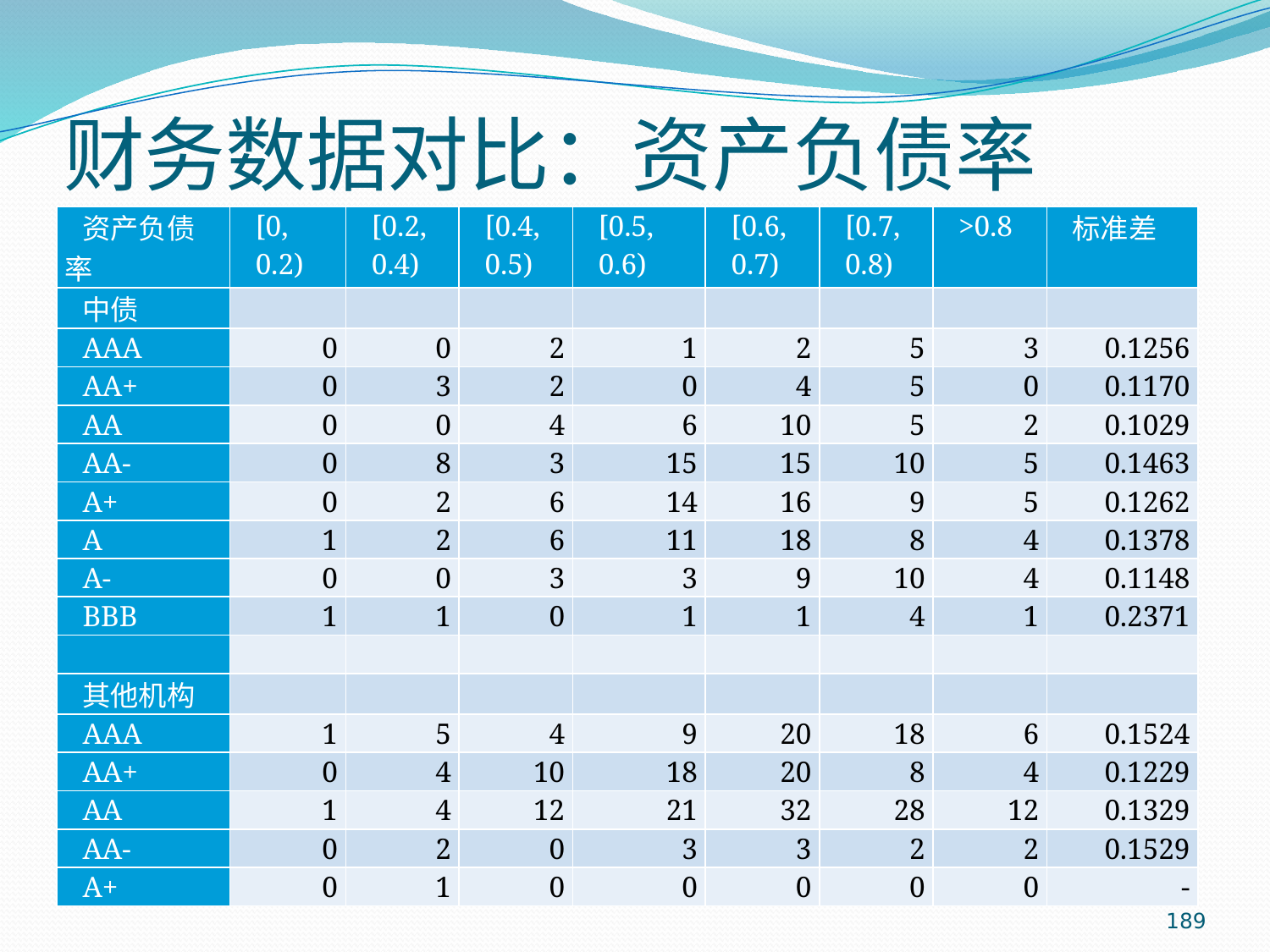

# 财务数据对比：资产负债率
| 资产负债率 | [0, 0.2) | [0.2, 0.4) | [0.4, 0.5) | [0.5, 0.6) | [0.6, 0.7) | [0.7, 0.8) | >0.8 | 标准差 |
| --- | --- | --- | --- | --- | --- | --- | --- | --- |
| 中债 |  |  |  |  |  |  |  |  |
| AAA | 0 | 0 | 2 | 1 | 2 | 5 | 3 | 0.1256 |
| AA+ | 0 | 3 | 2 | 0 | 4 | 5 | 0 | 0.1170 |
| AA | 0 | 0 | 4 | 6 | 10 | 5 | 2 | 0.1029 |
| AA- | 0 | 8 | 3 | 15 | 15 | 10 | 5 | 0.1463 |
| A+ | 0 | 2 | 6 | 14 | 16 | 9 | 5 | 0.1262 |
| A | 1 | 2 | 6 | 11 | 18 | 8 | 4 | 0.1378 |
| A- | 0 | 0 | 3 | 3 | 9 | 10 | 4 | 0.1148 |
| BBB | 1 | 1 | 0 | 1 | 1 | 4 | 1 | 0.2371 |
|  |  |  |  |  |  |  |  |  |
| 其他机构 |  |  |  |  |  |  |  |  |
| AAA | 1 | 5 | 4 | 9 | 20 | 18 | 6 | 0.1524 |
| AA+ | 0 | 4 | 10 | 18 | 20 | 8 | 4 | 0.1229 |
| AA | 1 | 4 | 12 | 21 | 32 | 28 | 12 | 0.1329 |
| AA- | 0 | 2 | 0 | 3 | 3 | 2 | 2 | 0.1529 |
| A+ | 0 | 1 | 0 | 0 | 0 | 0 | 0 | - |
189